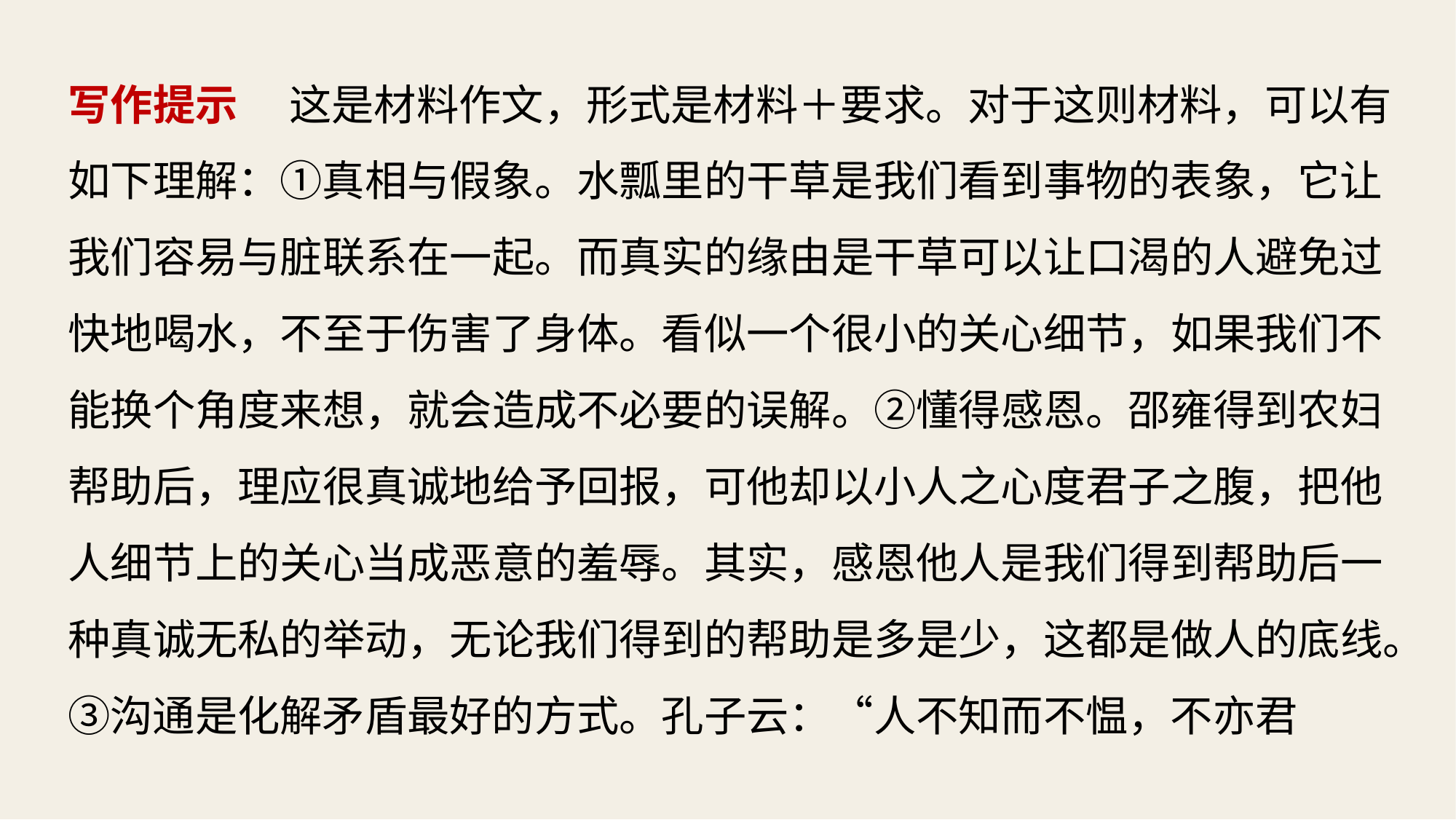

写作提示 　这是材料作文，形式是材料＋要求。对于这则材料，可以有如下理解：①真相与假象。水瓢里的干草是我们看到事物的表象，它让我们容易与脏联系在一起。而真实的缘由是干草可以让口渴的人避免过快地喝水，不至于伤害了身体。看似一个很小的关心细节，如果我们不能换个角度来想，就会造成不必要的误解。②懂得感恩。邵雍得到农妇帮助后，理应很真诚地给予回报，可他却以小人之心度君子之腹，把他人细节上的关心当成恶意的羞辱。其实，感恩他人是我们得到帮助后一种真诚无私的举动，无论我们得到的帮助是多是少，这都是做人的底线。③沟通是化解矛盾最好的方式。孔子云：“人不知而不愠，不亦君